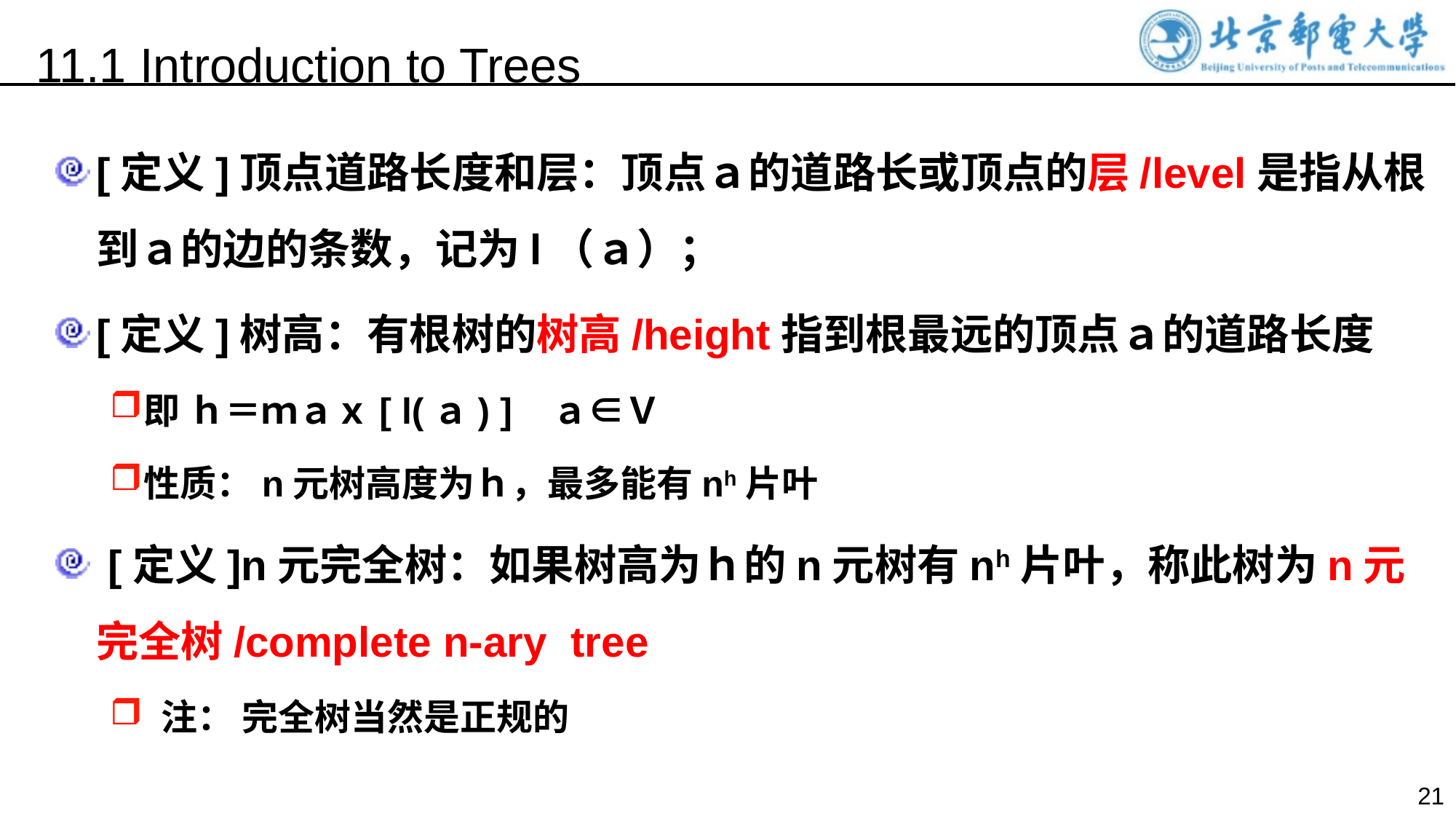

11.1 Introduction to Trees
[定义]顶点道路长度和层：顶点ａ的道路长或顶点的层/level是指从根到ａ的边的条数，记为l（ａ）；
[定义]树高：有根树的树高/height指到根最远的顶点ａ的道路长度
即 ｈ＝ｍａｘ[ l(ａ) ]   ａ∈Ｖ
性质：n元树高度为ｈ，最多能有nh片叶
 [定义]n元完全树：如果树高为ｈ的n元树有nh片叶，称此树为n元完全树/complete n-ary  tree
 注： 完全树当然是正规的